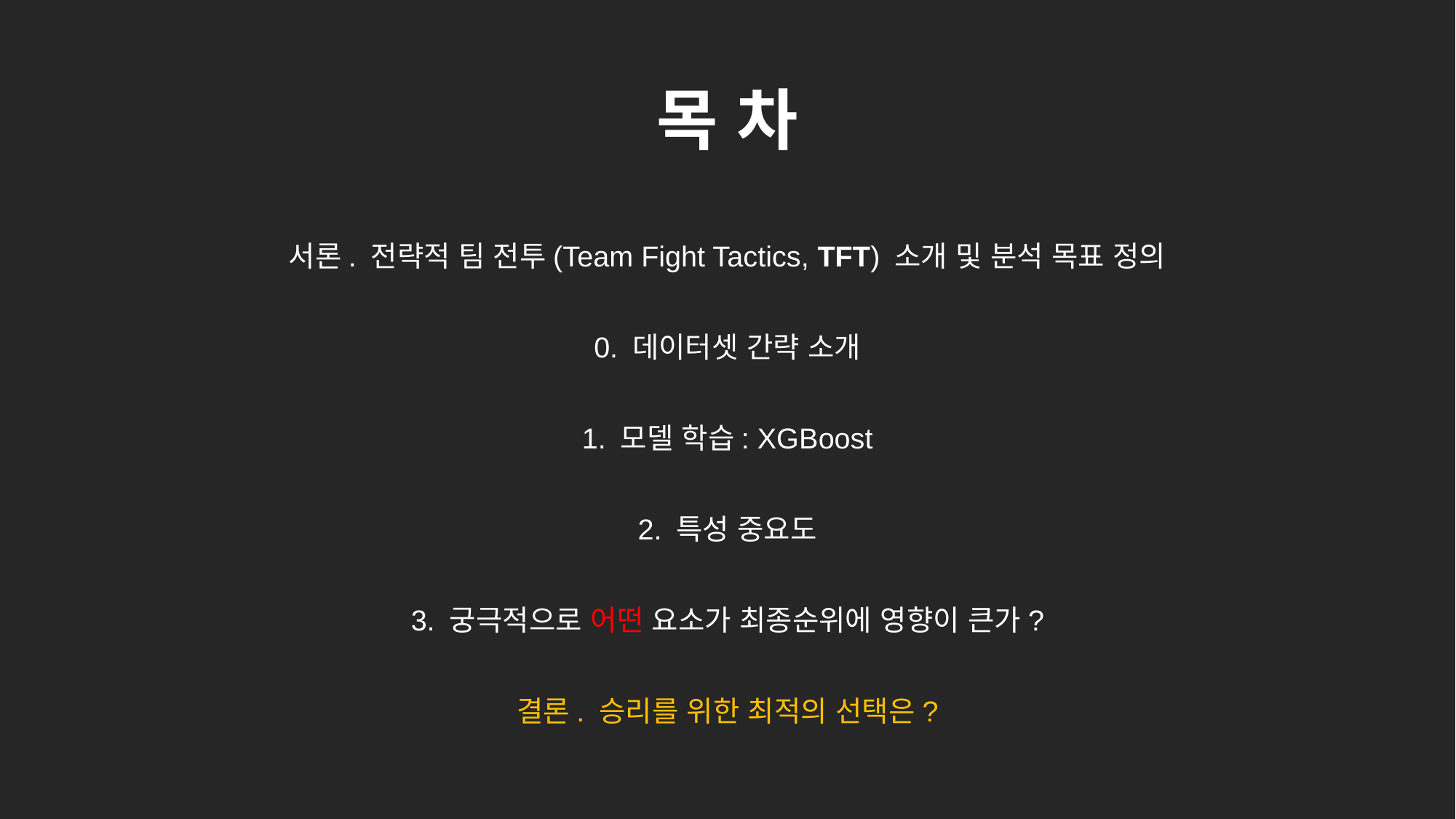

# 목 차

서론. 전략적 팀 전투(Team Fight Tactics, TFT) 소개 및 분석 목표 정의

0. 데이터셋 간략 소개

1. 모델 학습: XGBoost

2. 특성 중요도

3. 궁극적으로 어떤 요소가 최종순위에 영향이 큰가?

결론. 승리를 위한 최적의 선택은?